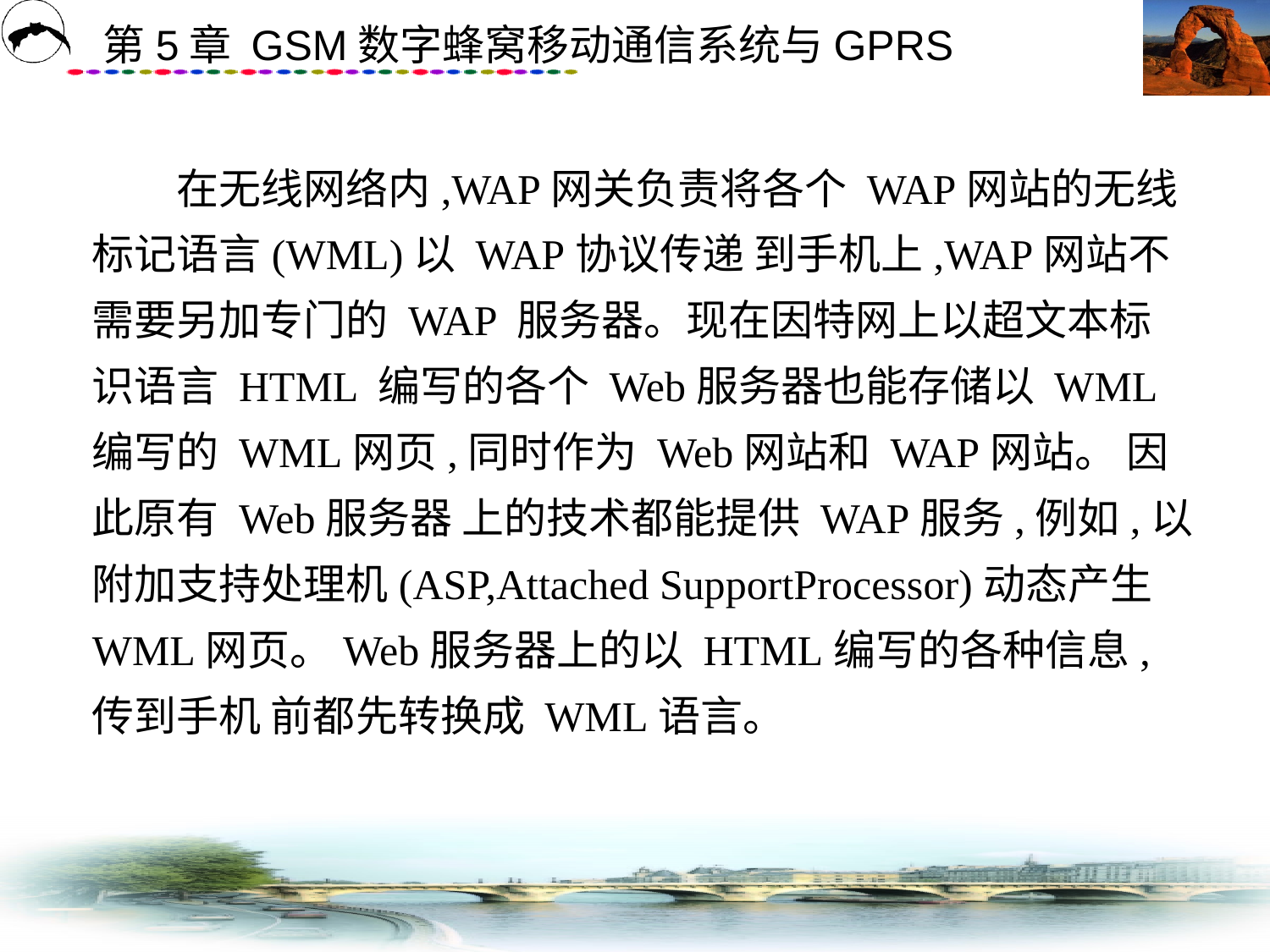

# 在无线网络内,WAP网关负责将各个 WAP网站的无线标记语言(WML)以 WAP协议传递 到手机上,WAP网站不需要另加专门的 WAP 服务器。现在因特网上以超文本标识语言 HTML 编写的各个 Web服务器也能存储以 WML编写的 WML网页,同时作为 Web网站和 WAP网站。 因此原有 Web服务器 上的技术都能提供 WAP服务,例如,以附加支持处理机(ASP,Attached SupportProcessor)动态产生 WML网页。Web服务器上的以 HTML编写的各种信息,传到手机 前都先转换成 WML语言。